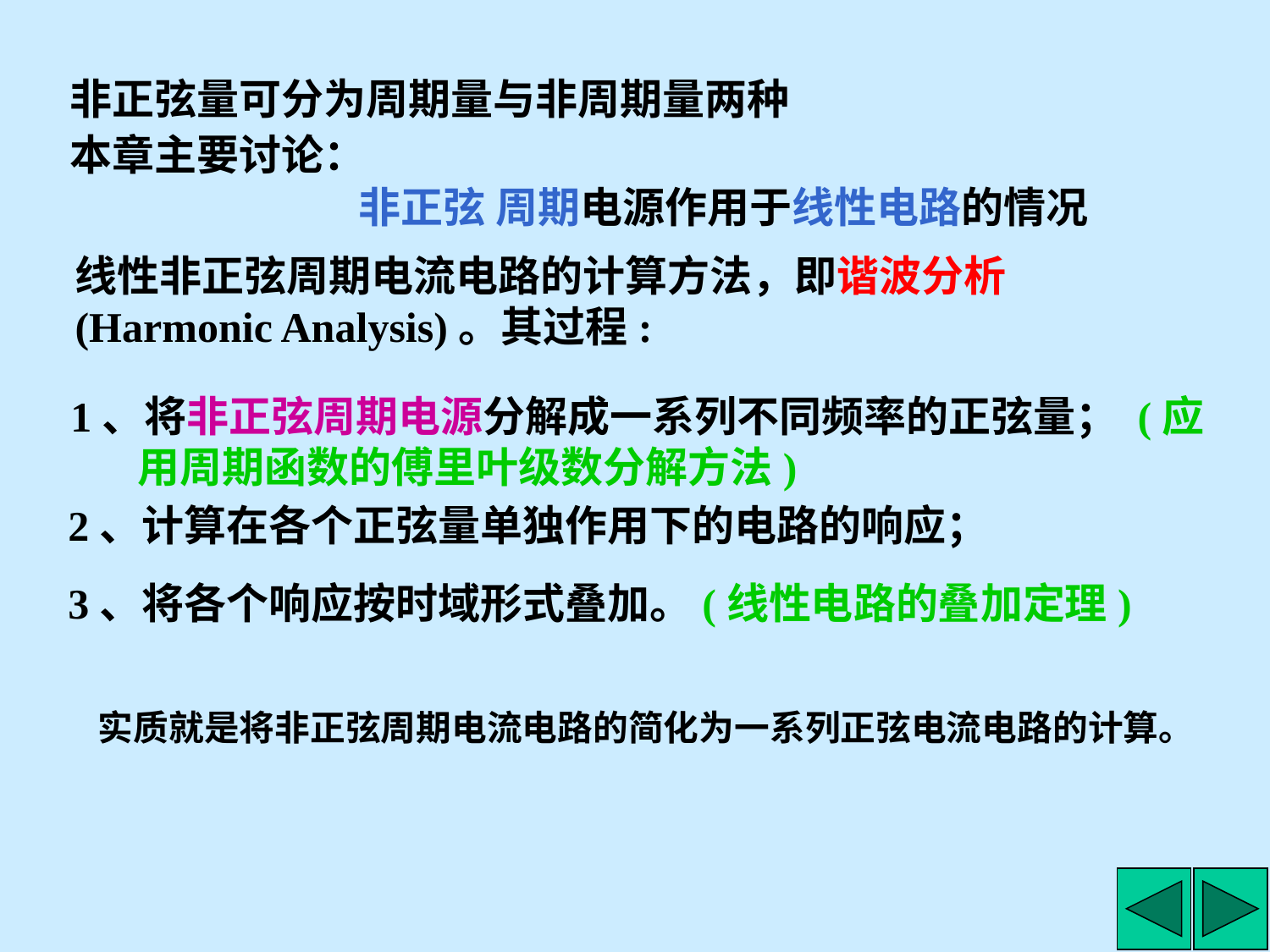

非正弦量可分为周期量与非周期量两种
本章主要讨论：
非正弦 周期电源作用于线性电路的情况
线性非正弦周期电流电路的计算方法，即谐波分析(Harmonic Analysis)。其过程:
1、将非正弦周期电源分解成一系列不同频率的正弦量； (应用周期函数的傅里叶级数分解方法)
2、计算在各个正弦量单独作用下的电路的响应；
3、将各个响应按时域形式叠加。(线性电路的叠加定理)
 实质就是将非正弦周期电流电路的简化为一系列正弦电流电路的计算。